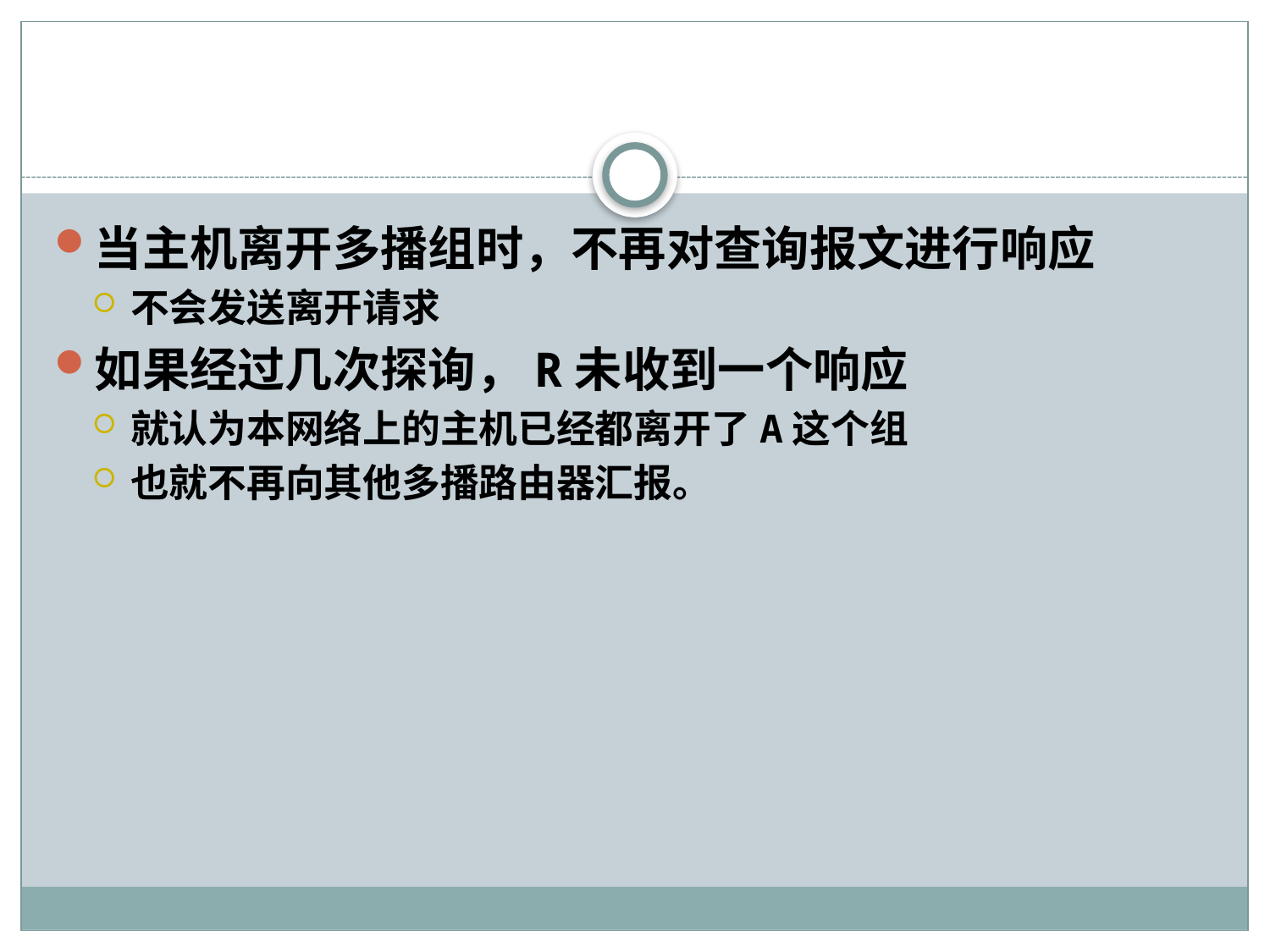

#
当主机离开多播组时，不再对查询报文进行响应
不会发送离开请求
如果经过几次探询，R未收到一个响应
就认为本网络上的主机已经都离开了A这个组
也就不再向其他多播路由器汇报。